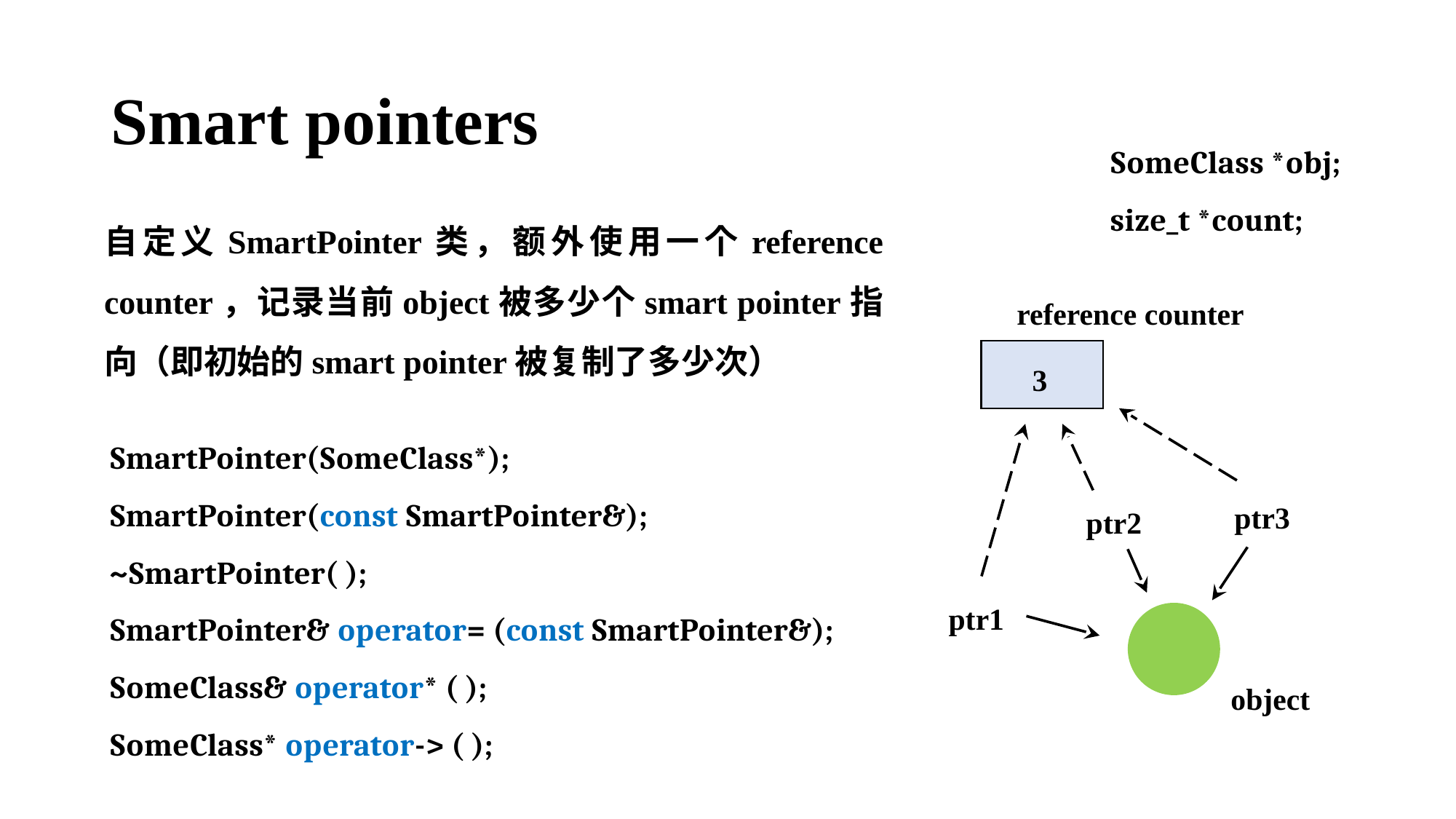

# Smart pointers
SomeClass *obj;
size_t *count;
自定义SmartPointer类，额外使用一个reference counter，记录当前object被多少个smart pointer指向（即初始的smart pointer被复制了多少次）
reference counter
3

ptr3
ptr2
ptr1

object
SmartPointer(SomeClass*);
SmartPointer(const SmartPointer&);
~SmartPointer( );
SmartPointer& operator= (const SmartPointer&);
SomeClass& operator* ( );
SomeClass* operator-> ( );